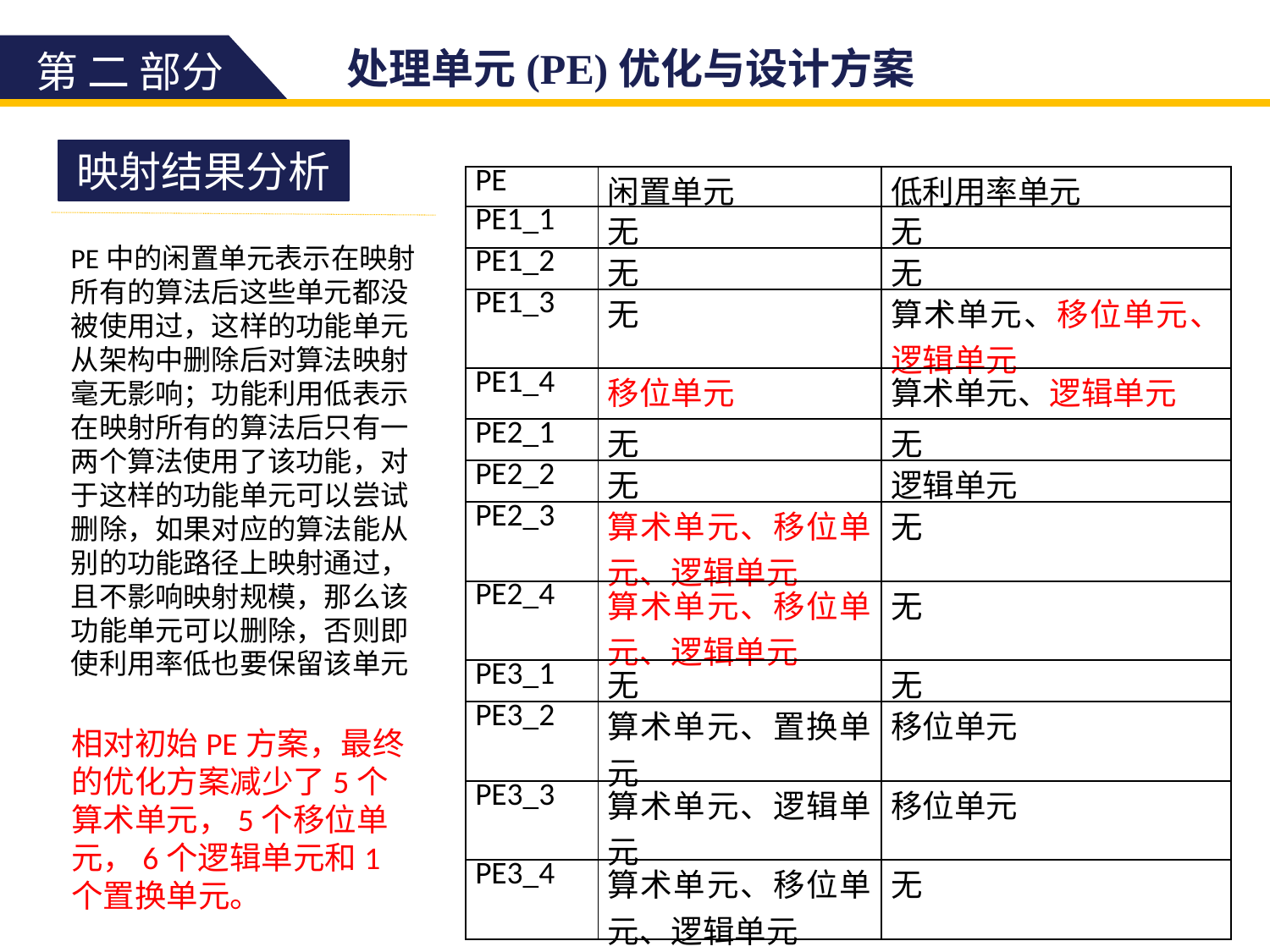

处理单元(PE)优化与设计方案

第 二 部分

映射结果分析

| PE | 闲置单元 | 低利用率单元 |
| --- | --- | --- |
| PE1\_1 | 无 | 无 |
| PE1\_2 | 无 | 无 |
| PE1\_3 | 无 | 算术单元、移位单元、逻辑单元 |
| PE1\_4 | 移位单元 | 算术单元、逻辑单元 |
| PE2\_1 | 无 | 无 |
| PE2\_2 | 无 | 逻辑单元 |
| PE2\_3 | 算术单元、移位单元、逻辑单元 | 无 |
| PE2\_4 | 算术单元、移位单元、逻辑单元 | 无 |
| PE3\_1 | 无 | 无 |
| PE3\_2 | 算术单元、置换单元 | 移位单元 |
| PE3\_3 | 算术单元、逻辑单元 | 移位单元 |
| PE3\_4 | 算术单元、移位单元、逻辑单元 | 无 |
PE中的闲置单元表示在映射所有的算法后这些单元都没被使用过，这样的功能单元从架构中删除后对算法映射毫无影响；功能利用低表示在映射所有的算法后只有一两个算法使用了该功能，对于这样的功能单元可以尝试删除，如果对应的算法能从别的功能路径上映射通过，且不影响映射规模，那么该功能单元可以删除，否则即使利用率低也要保留该单元
相对初始PE方案，最终的优化方案减少了5个算术单元，5个移位单元，6个逻辑单元和1个置换单元。